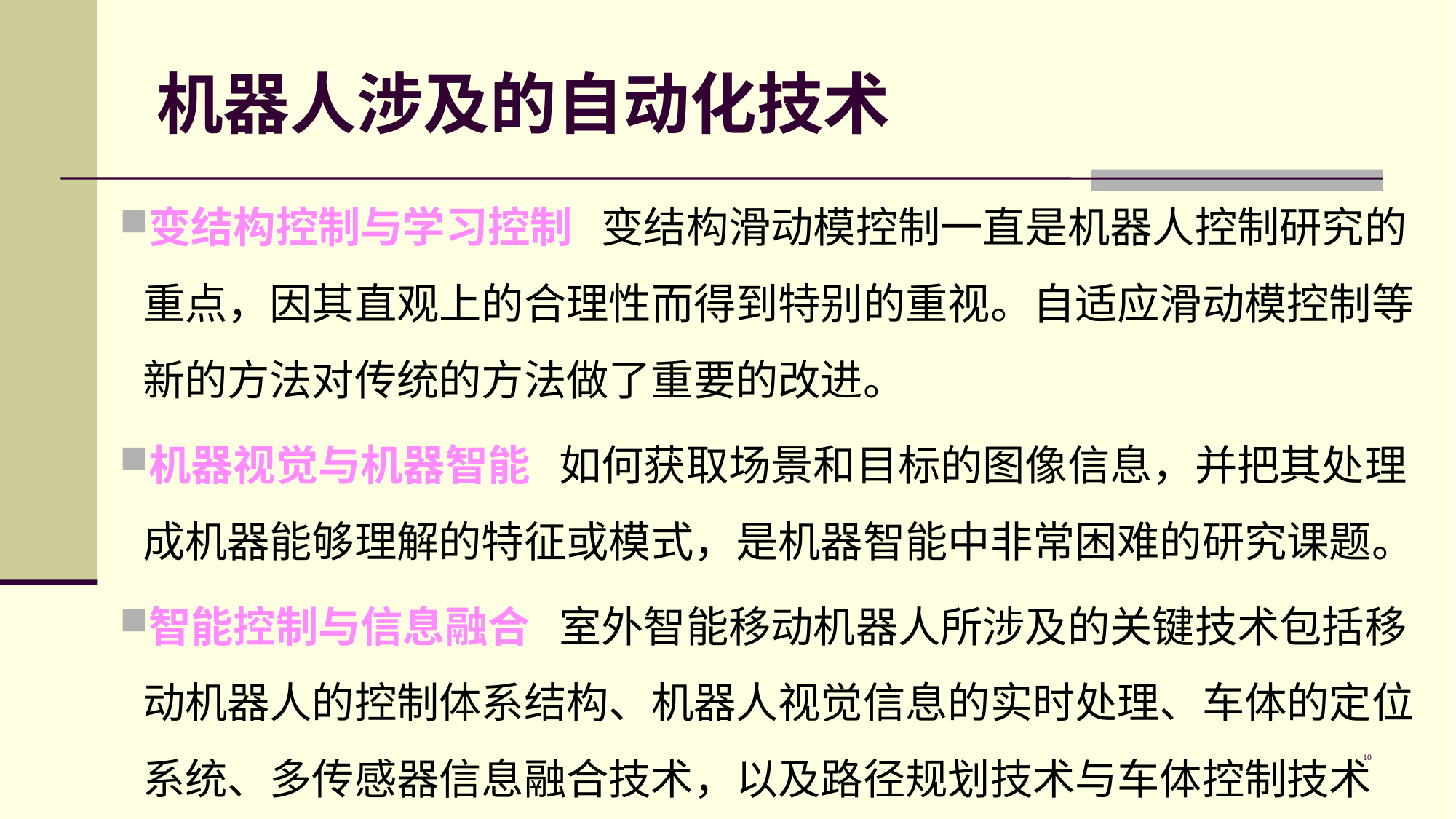

# 机器人涉及的自动化技术
变结构控制与学习控制   变结构滑动模控制一直是机器人控制研究的重点，因其直观上的合理性而得到特别的重视。自适应滑动模控制等新的方法对传统的方法做了重要的改进。
机器视觉与机器智能   如何获取场景和目标的图像信息，并把其处理成机器能够理解的特征或模式，是机器智能中非常困难的研究课题。
智能控制与信息融合   室外智能移动机器人所涉及的关键技术包括移动机器人的控制体系结构、机器人视觉信息的实时处理、车体的定位系统、多传感器信息融合技术，以及路径规划技术与车体控制技术等。
10